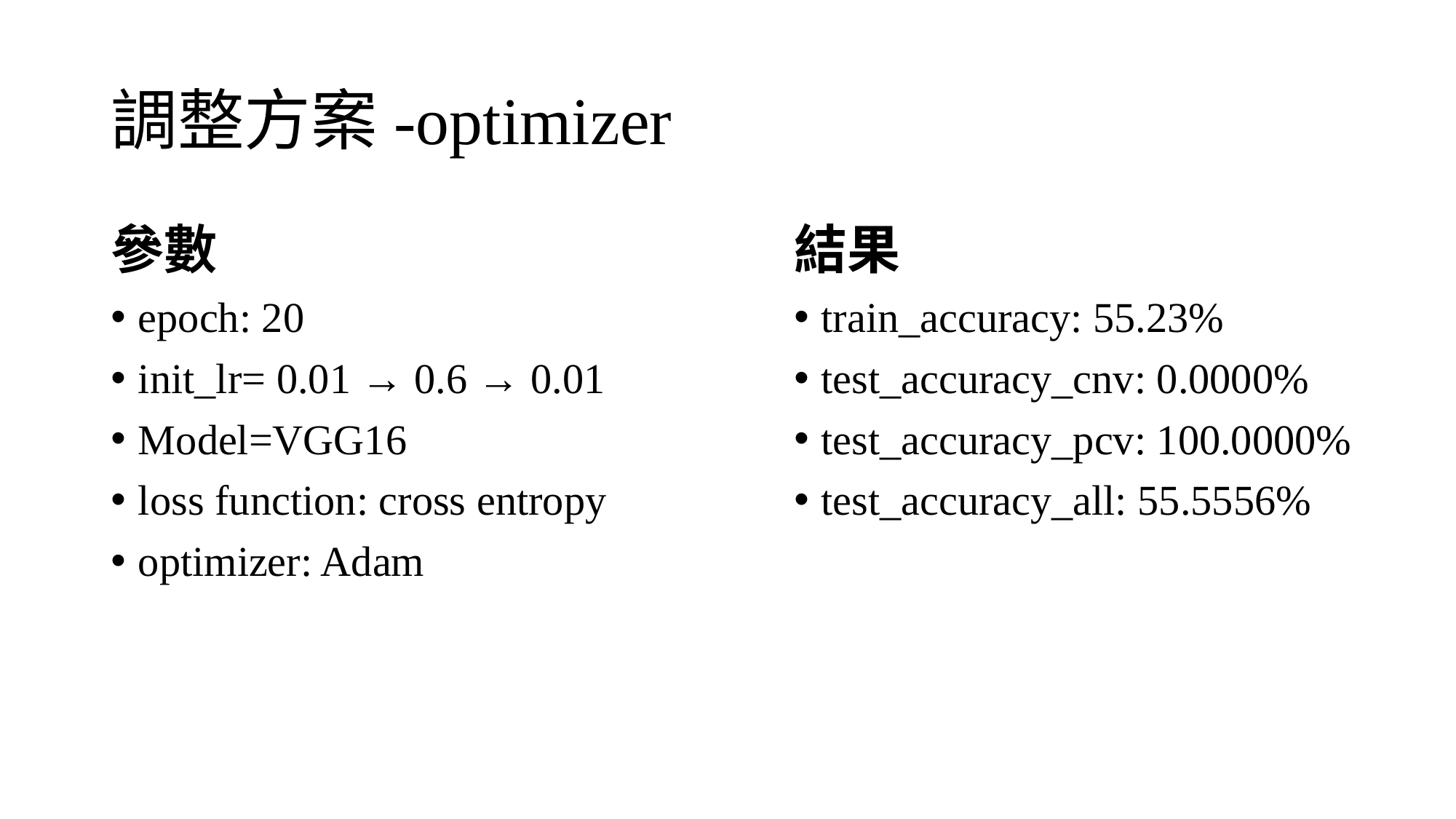

# 調整方案-optimizer
參數
epoch: 20
init_lr= 0.01 → 0.6 → 0.01
Model=VGG16
loss function: cross entropy
optimizer: Adam
結果
train_accuracy: 55.23%
test_accuracy_cnv: 0.0000%
test_accuracy_pcv: 100.0000%
test_accuracy_all: 55.5556%